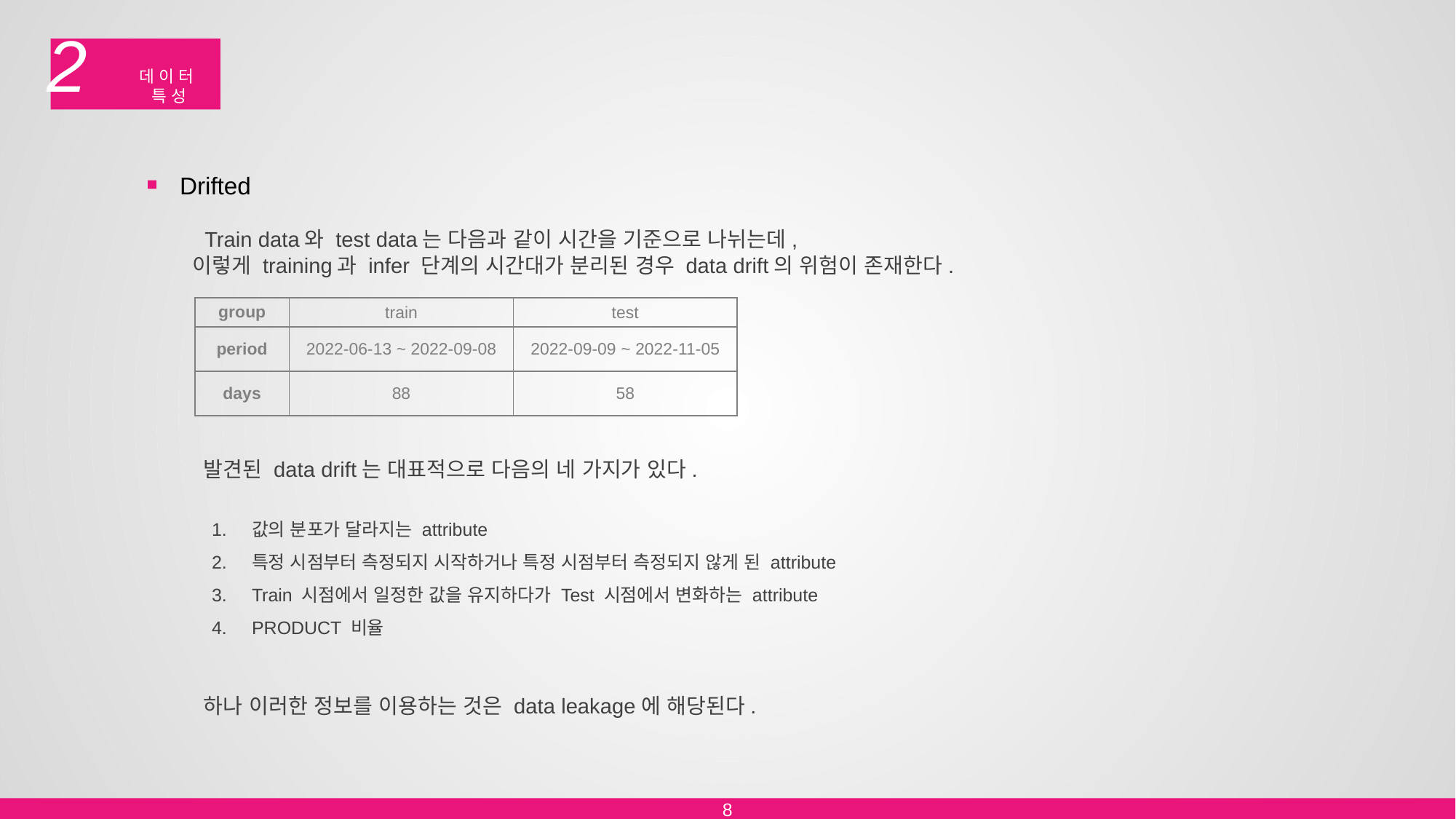

2

# 데이터 특성
Drifted

  Train data와 test data는 다음과 같이 시간을 기준으로 나뉘는데,
이렇게 training과 infer 단계의 시간대가 분리된 경우 data drift의 위험이 존재한다.

 발견된 data drift는 대표적으로 다음의 네 가지가 있다.

값의 분포가 달라지는 attribute
특정 시점부터 측정되지 시작하거나 특정 시점부터 측정되지 않게 된 attribute
Train 시점에서 일정한 값을 유지하다가 Test 시점에서 변화하는 attribute
PRODUCT 비율

 하나 이러한 정보를 이용하는 것은 data leakage에 해당된다.
| group | train | test |
| --- | --- | --- |
| period | 2022-06-13 ~ 2022-09-08 | 2022-09-09 ~ 2022-11-05 |
| days | 88 | 58 |
8